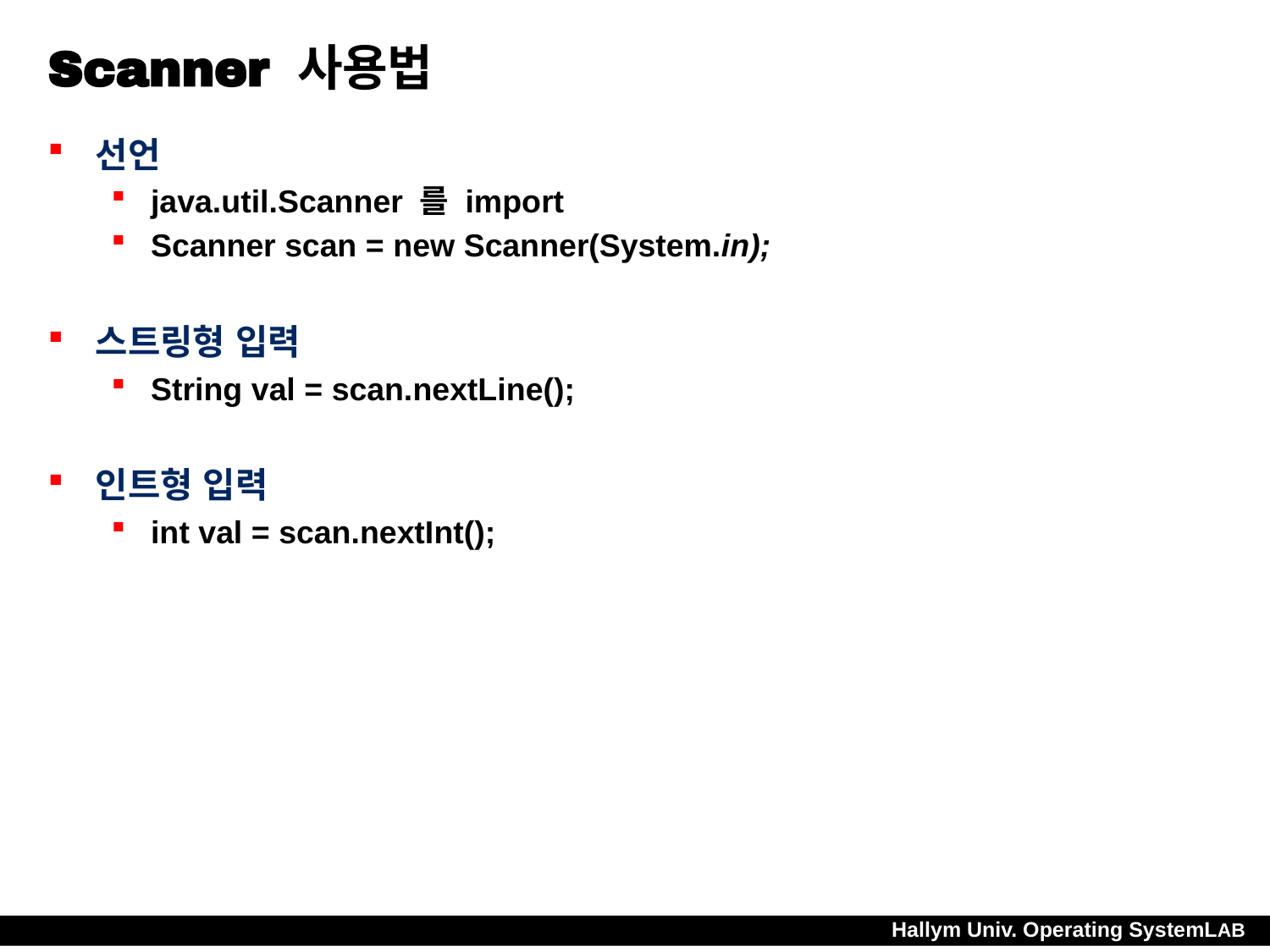

# Scanner 사용법
선언
java.util.Scanner 를 import
Scanner scan = new Scanner(System.in);

스트링형 입력
String val = scan.nextLine();

인트형 입력
int val = scan.nextInt();